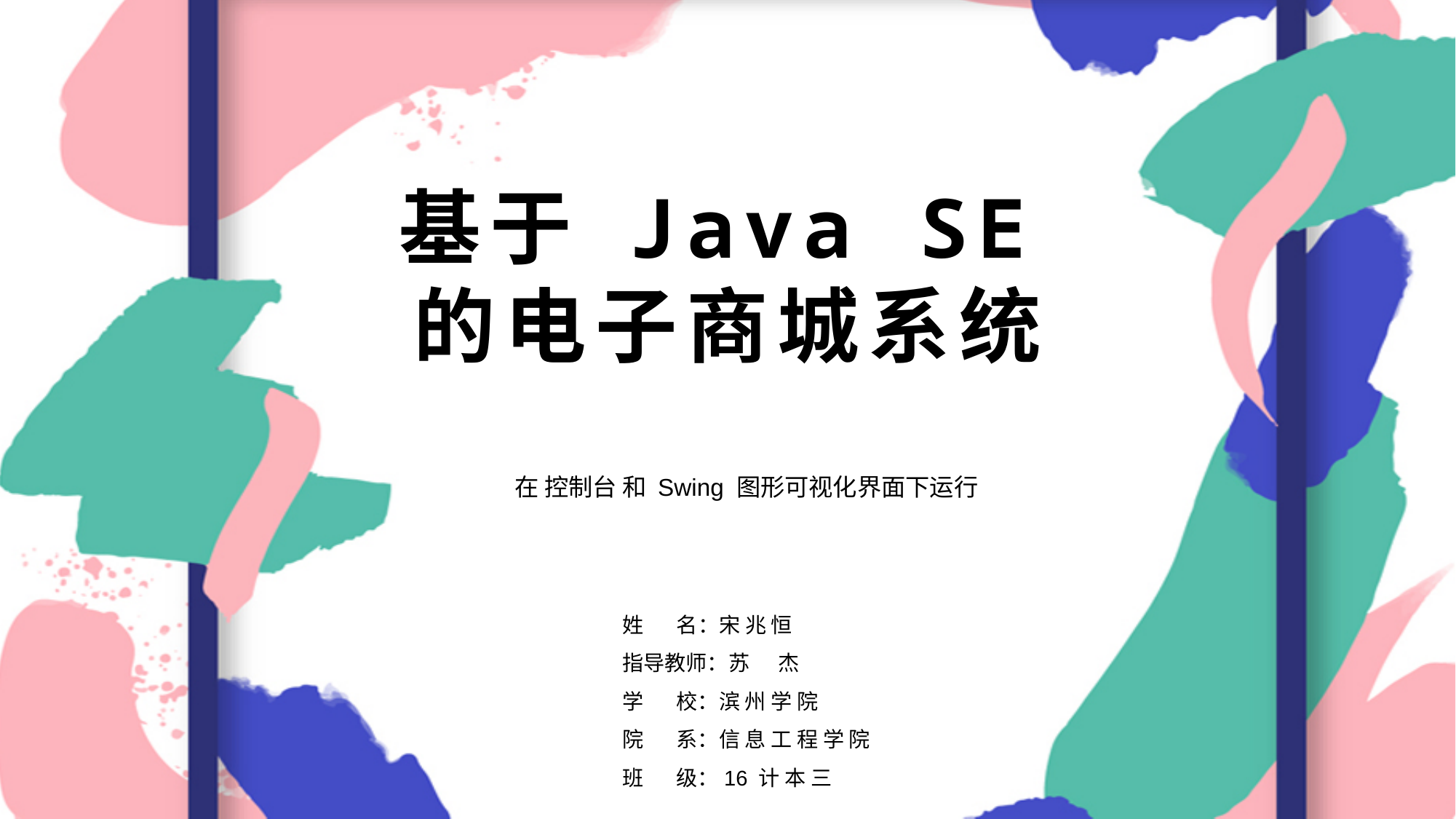

基于 Java SE的电子商城系统
在 控制台 和 Swing 图形可视化界面下运行
姓       名：宋 兆 恒
指导教师：苏      杰
学       校：滨 州 学 院
院       系：信 息 工 程 学 院
班       级：16 计 本 三